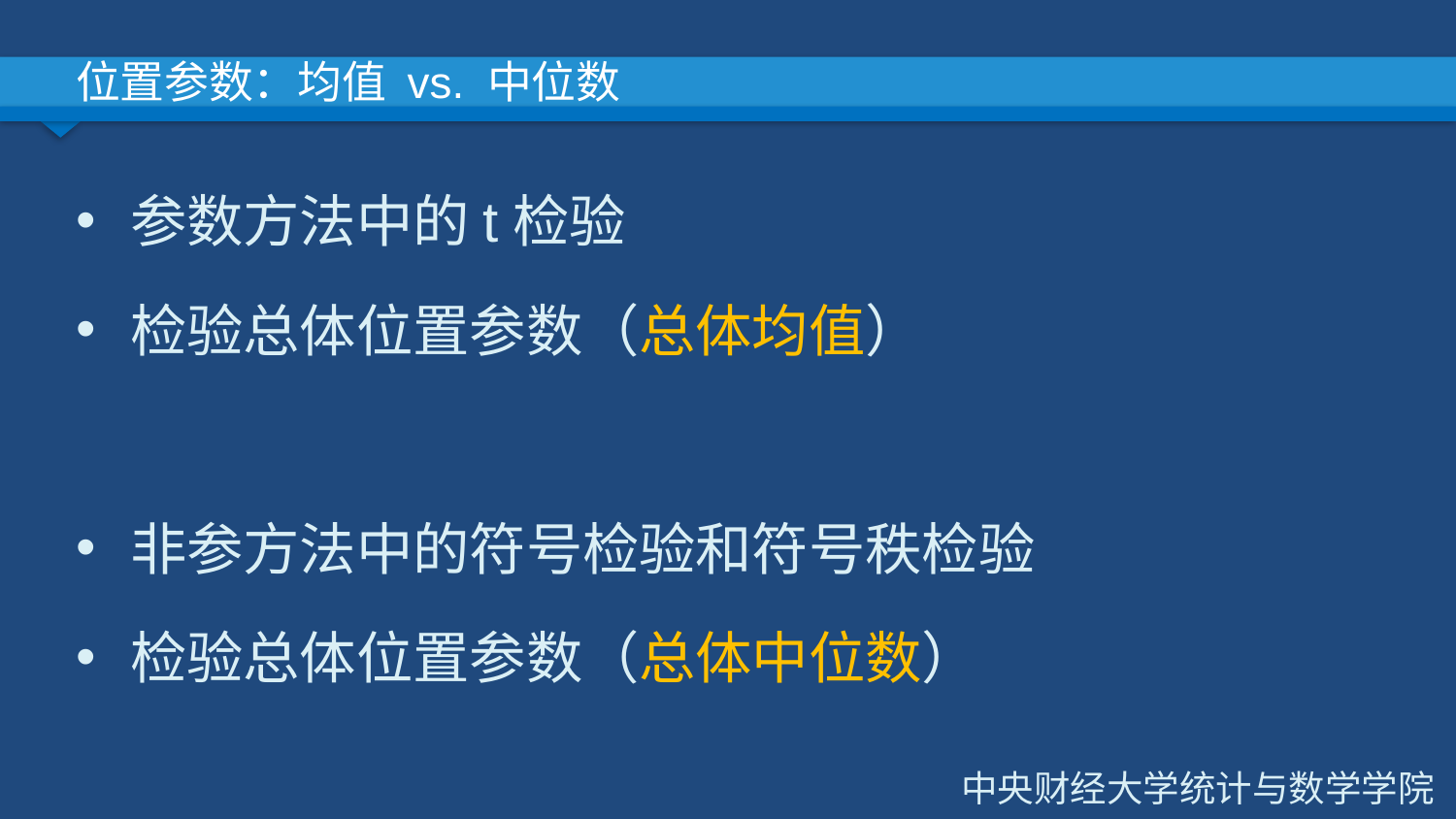

# 位置参数：均值 vs. 中位数
参数方法中的t检验
检验总体位置参数（总体均值）

非参方法中的符号检验和符号秩检验
检验总体位置参数（总体中位数）